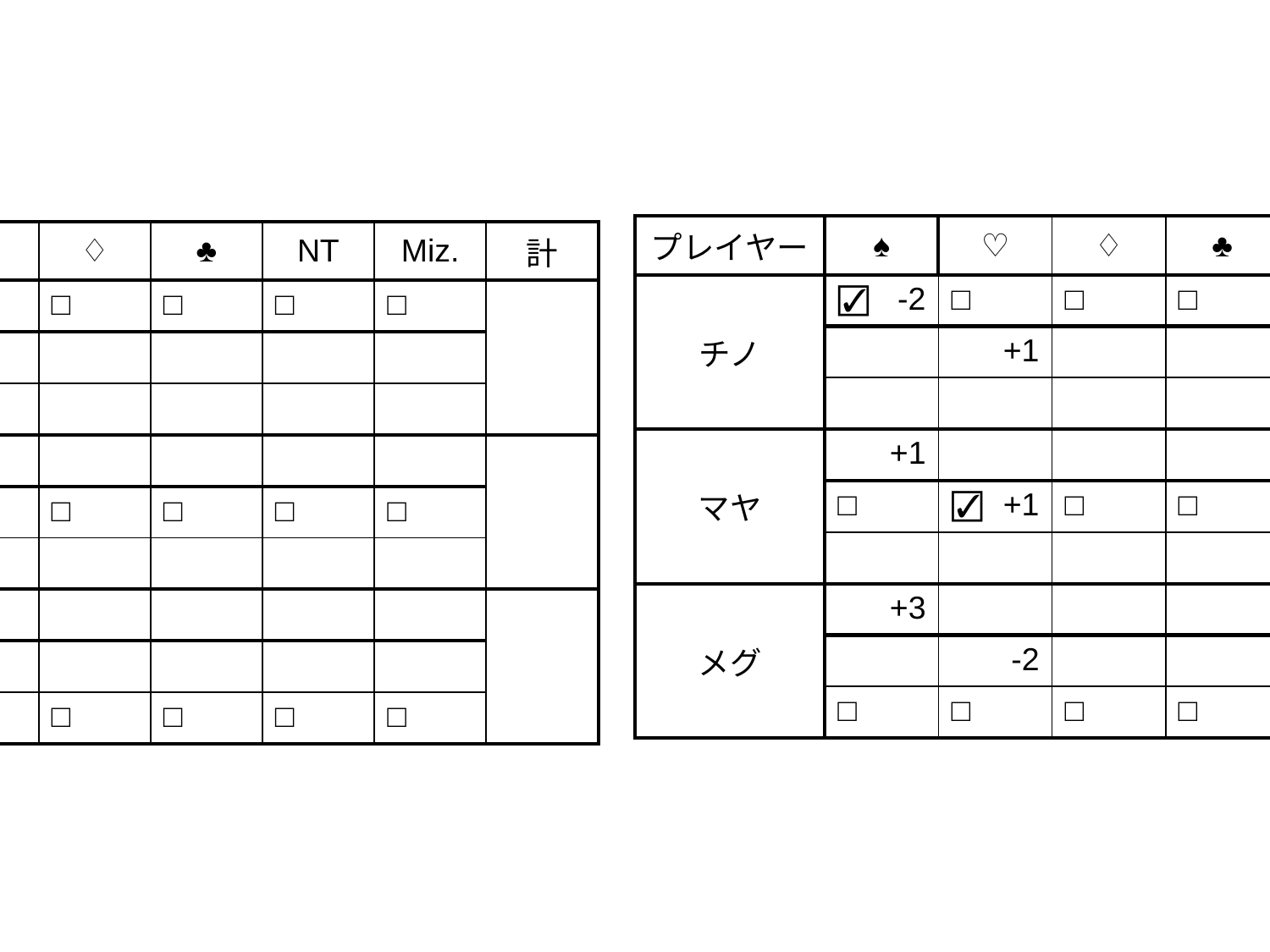

| プレイヤー | ♠︎ |  | ♡ |  | ♢ |  | ♣️ |  | NT |  | Miz. |  | 計 |
| --- | --- | --- | --- | --- | --- | --- | --- | --- | --- | --- | --- | --- | --- |
| チノ | ☑ | -2 | □ |  | □ |  | □ |  | ☑ | +1 | □ |  |  |
|  |  |  |  | +1 |  |  |  |  |  |  |  |  |  |
|  |  |  |  |  |  |  |  |  |  |  |  | -1 |  |
| マヤ |  | +1 |  |  |  |  |  |  |  | -3 |  |  |  |
|  | □ |  | ☑ | +1 | □ |  | □ |  | □ |  | □ |  |  |
|  |  |  |  |  |  |  |  |  |  |  |  | +4 |  |
| メグ |  | +3 |  |  |  |  |  |  |  | +2 |  |  |  |
|  |  |  |  | -2 |  |  |  |  |  |  |  |  |  |
|  | □ |  | □ |  | □ |  | □ |  | □ |  | ☑ | -3 |  |
| プレイヤー | ♠︎ | ♡ | ♢ | ♣️ | NT | Miz. | 計 |
| --- | --- | --- | --- | --- | --- | --- | --- |
|  | □ | □ | □ | □ | □ | □ |  |
|  |  |  |  |  |  |  |  |
|  |  |  |  |  |  |  |  |
|  |  |  |  |  |  |  |  |
|  | □ | □ | □ | □ | □ | □ |  |
|  |  |  |  |  |  |  |  |
|  |  |  |  |  |  |  |  |
|  |  |  |  |  |  |  |  |
|  | □ | □ | □ | □ | □ | □ |  |